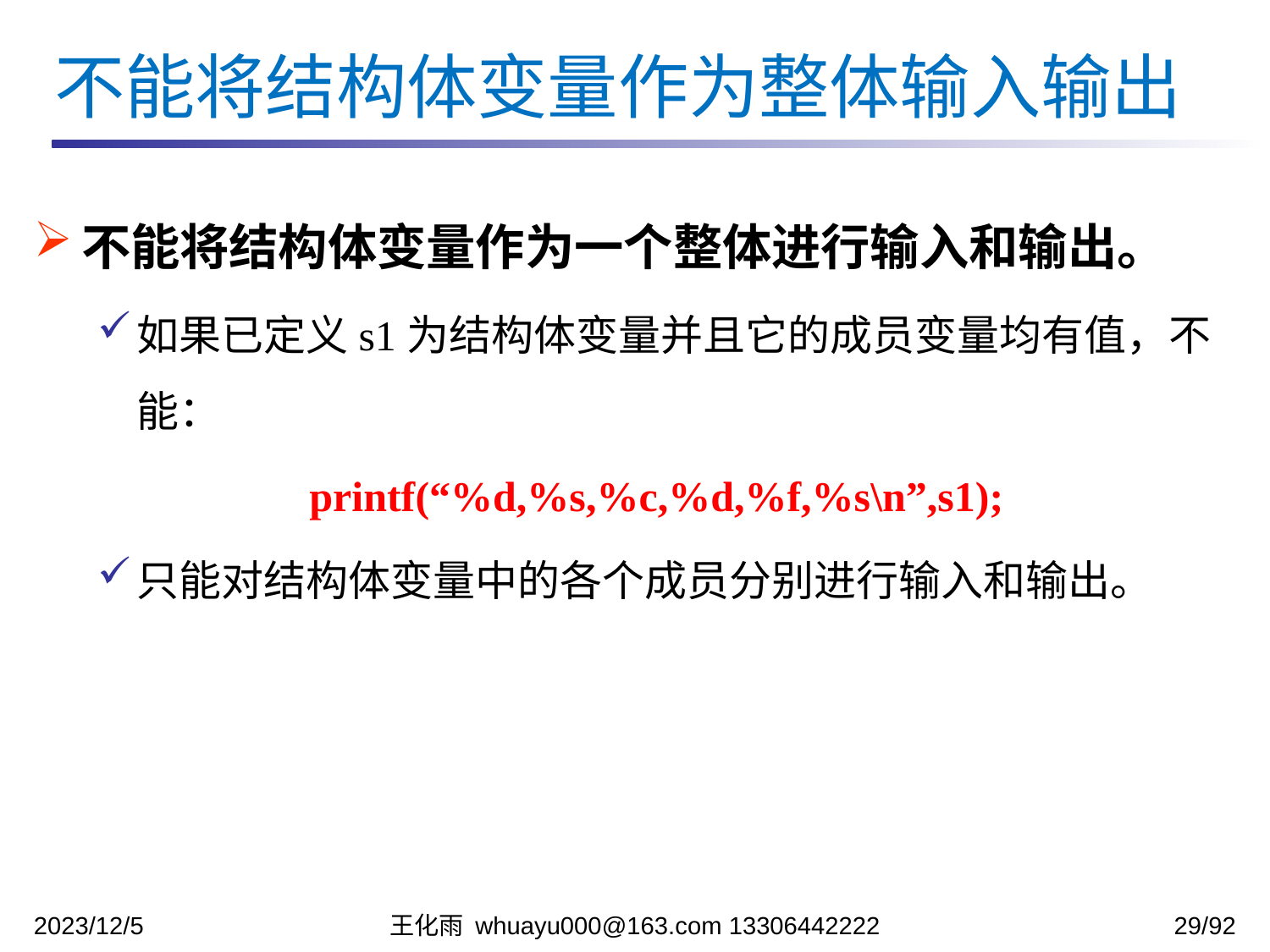

不能将结构体变量作为整体输入输出
不能将结构体变量作为一个整体进行输入和输出。
如果已定义s1为结构体变量并且它的成员变量均有值，不能：
printf(“%d,%s,%c,%d,%f,%s\n”,s1);
只能对结构体变量中的各个成员分别进行输入和输出。
2023/12/5
王化雨 whuayu000@163.com 13306442222
29/92